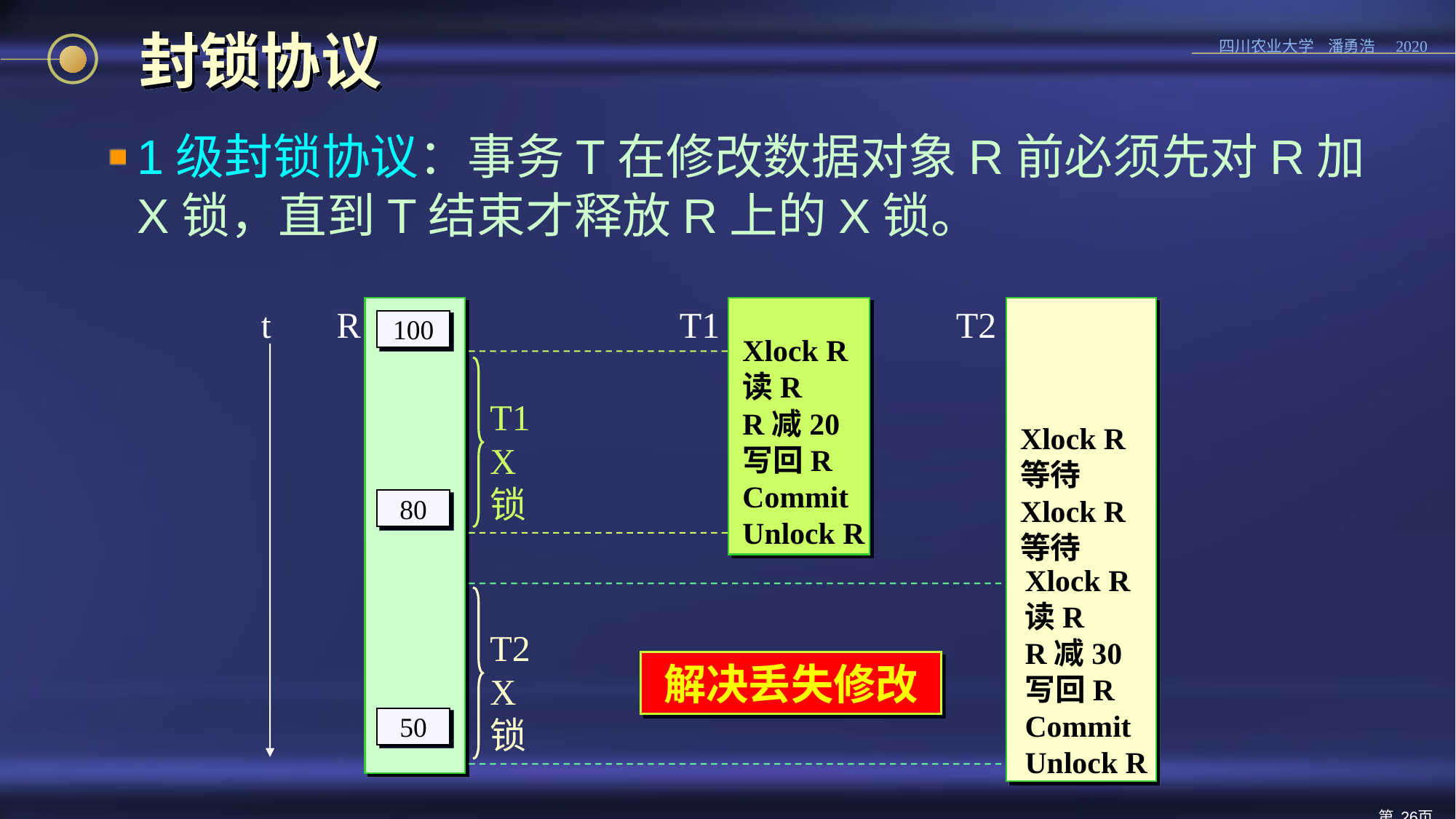

# 封锁协议
1级封锁协议：事务T在修改数据对象R前必须先对R加X锁，直到T结束才释放R上的X锁。

t
R
T1
T2
100
Xlock R
读R
R减20
写回R
Commit
Unlock R

T1
X锁
Xlock R
等待
Xlock R
等待
80

Xlock R
读R
R减30
写回R
Commit
Unlock R

T2
X锁
解决丢失修改
50